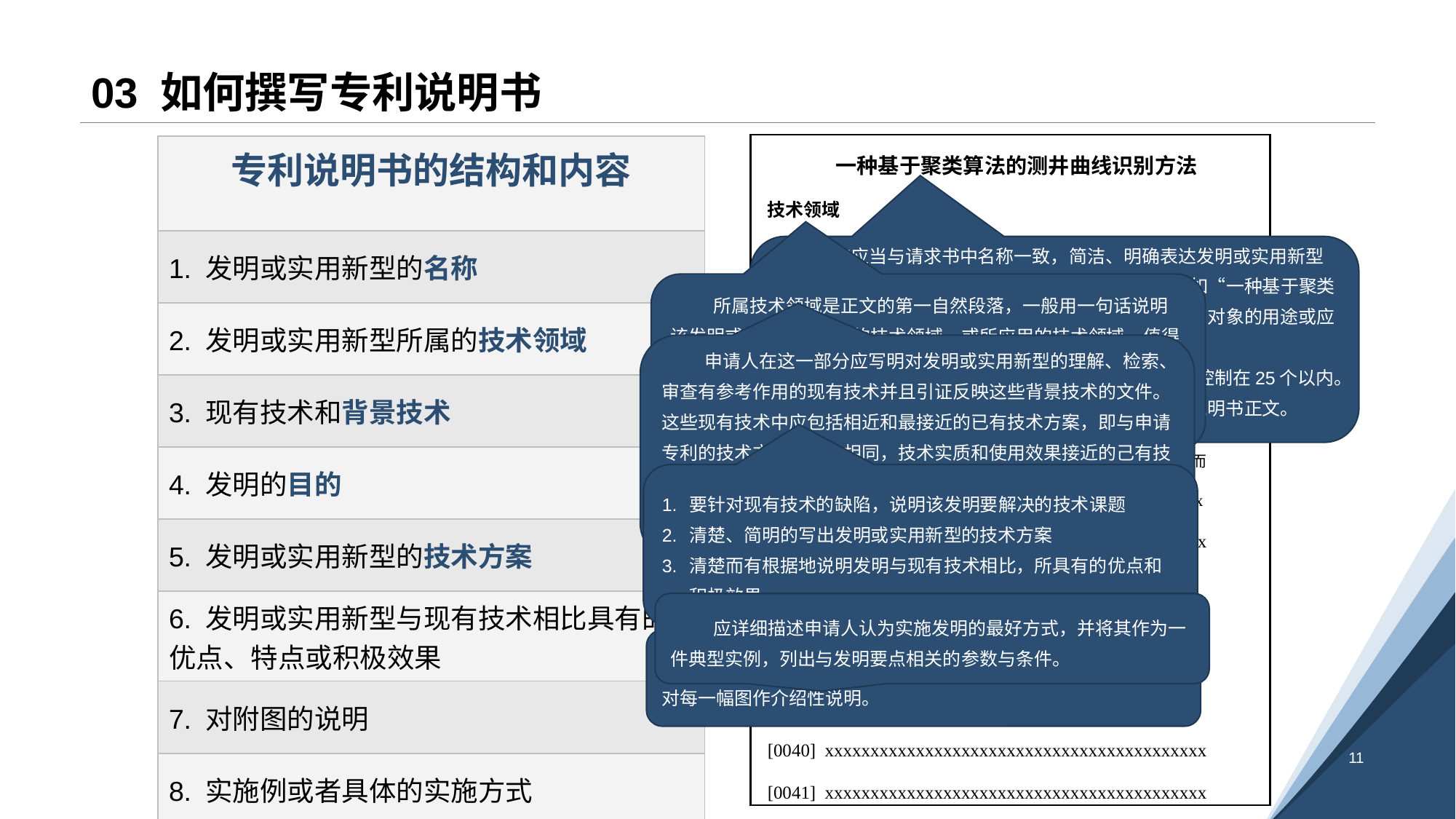

# 03 如何撰写专利说明书

一种基于聚类算法的测井曲线识别方法
技术领域
[0001]  xxxxxxxxxxxxxxxxxxxxxxxxxxxxxxxxxxxxxxxxxx
背景技术
[0002]  xxxxxxxxxxxxxxxxxxxxxxxxxxxxxxxxxxxxxxxxxx
[0003]  xxxxxxxxxxxxxxxxxxxxxxxxxxxxxxxxxxxxxxxxxx
发明内容
[0005]  本发明的目的在于避免（克服论述…中的不足（缺点）而
提供一种…产品（方法）。xxxxxxxxxxxxxxxxxxxxxxxxxxxxxx
[0006]  xxxxxxxxxxxxxxxxxxxxxxxxxxxxxxxxxxxxxxxxxx
附图说明
[0036]  图1是本发明的俯视图
[0037]  xxxxxxxxxxxxxxxxxxxxxxxxxxxxxxxxxxxxxxxxxx
具体的实施方式
[0040]  xxxxxxxxxxxxxxxxxxxxxxxxxxxxxxxxxxxxxxxxxx
[0041]  xxxxxxxxxxxxxxxxxxxxxxxxxxxxxxxxxxxxxxxxxx
| 专利说明书的结构和内容 |
| --- |
| 1. 发明或实用新型的名称 |
| 2. 发明或实用新型所属的技术领域 |
| 3. 现有技术和背景技术 |
| 4. 发明的目的 |
| 5. 发明或实用新型的技术方案 |
| 6. 发明或实用新型与现有技术相比具有的优点、特点或积极效果 |
| 7. 对附图的说明 |
| 8. 实施例或者具体的实施方式 |

名称应当与请求书中名称一致，简洁、明确表达发明或实用新型的主题。名称应表明或反映发明是产品还是方法，例如“一种基于聚类算法的测井曲线识别方法”。名称还应尽量反映出发明对象的用途或应用领域。
不能使用与发明创造技术无关的词来命名，字数控制在25个以内。名称应写在说明书首页的顶部居中位置，下空一行写说明书正文。

所属技术领域是正文的第一自然段落，一般用一句话说明该发明或实用新型所属的技术领域，或所应用的技术领域。值得注意的是，这里所指技术领域是特定的技术领域，如“半导体制造碳氢化合物而不是“物理化学”等广义的技术领域。所属技术领域的书写可采用“本发明涉及种…·”的形式。
申请人在这一部分应写明对发明或实用新型的理解、检索、审查有参考作用的现有技术并且引证反映这些背景技术的文件。这些现有技术中应包括相近和最接近的已有技术方案，即与申请专利的技术方案的用途相同，技术实质和使用效果接近的己有技术方案。这里特别应当突出最相近的技术方案，详细分析它的技术特征客观指出存在的问题或不足，可能时说明这些问题或不足的原因。在这一部分也可写本技术的历史背景和现状。
要针对现有技术的缺陷，说明该发明要解决的技术课题
清楚、简明的写出发明或实用新型的技术方案
清楚而有根据地说明发明与现有技术相比，所具有的优点和积极效果

应详细描述申请人认为实施发明的最好方式，并将其作为一件典型实例，列出与发明要点相关的参数与条件。
如果必须用图来帮助说明发明创造技术内容时，应有附图并对每一幅图作介绍性说明。
11